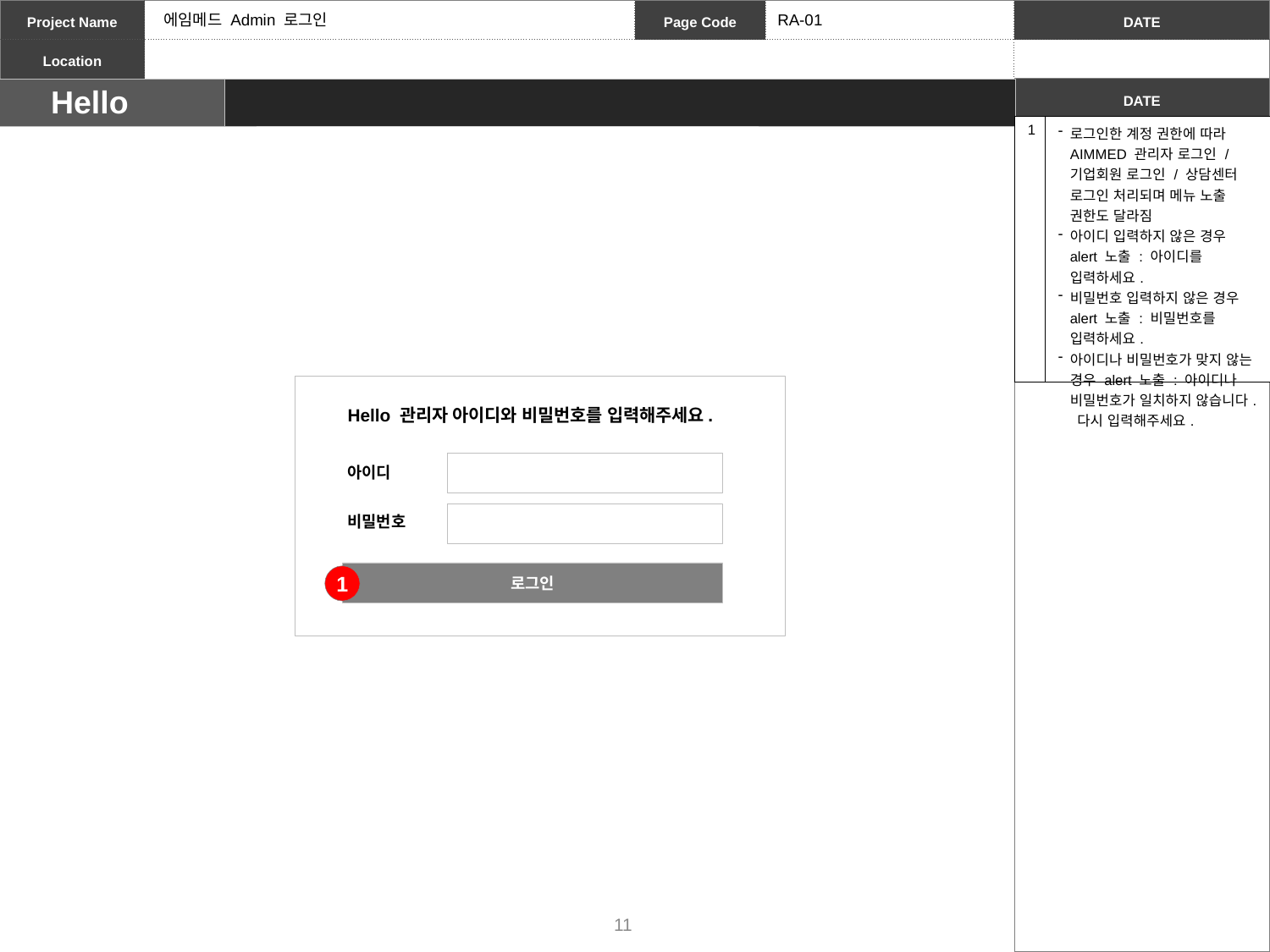

에임메드 Admin 로그인
RA-01
| 1 | 로그인한 계정 권한에 따라 AIMMED 관리자 로그인 / 기업회원 로그인 / 상담센터 로그인 처리되며 메뉴 노출 권한도 달라짐 아이디 입력하지 않은 경우 alert 노출 : 아이디를 입력하세요. 비밀번호 입력하지 않은 경우 alert 노출 : 비밀번호를 입력하세요. 아이디나 비밀번호가 맞지 않는 경우 alert 노출 : 아이디나 비밀번호가 일치하지 않습니다. 다시 입력해주세요. |
| --- | --- |

Hello 관리자 아이디와 비밀번호를 입력해주세요.

아이디

비밀번호
로그인
1
11